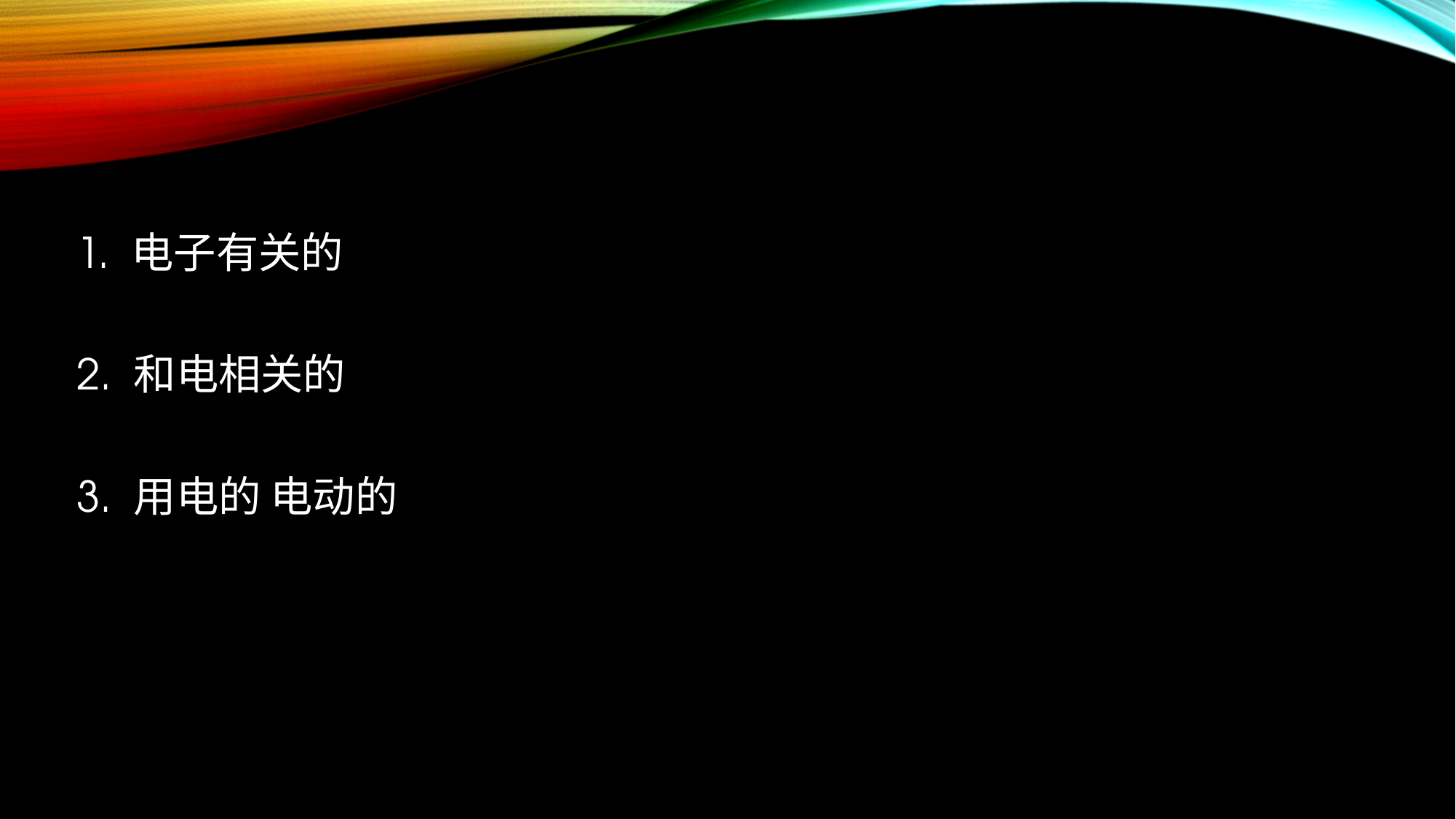

1. 电子有关的

2. 和电相关的

3. 用电的 电动的